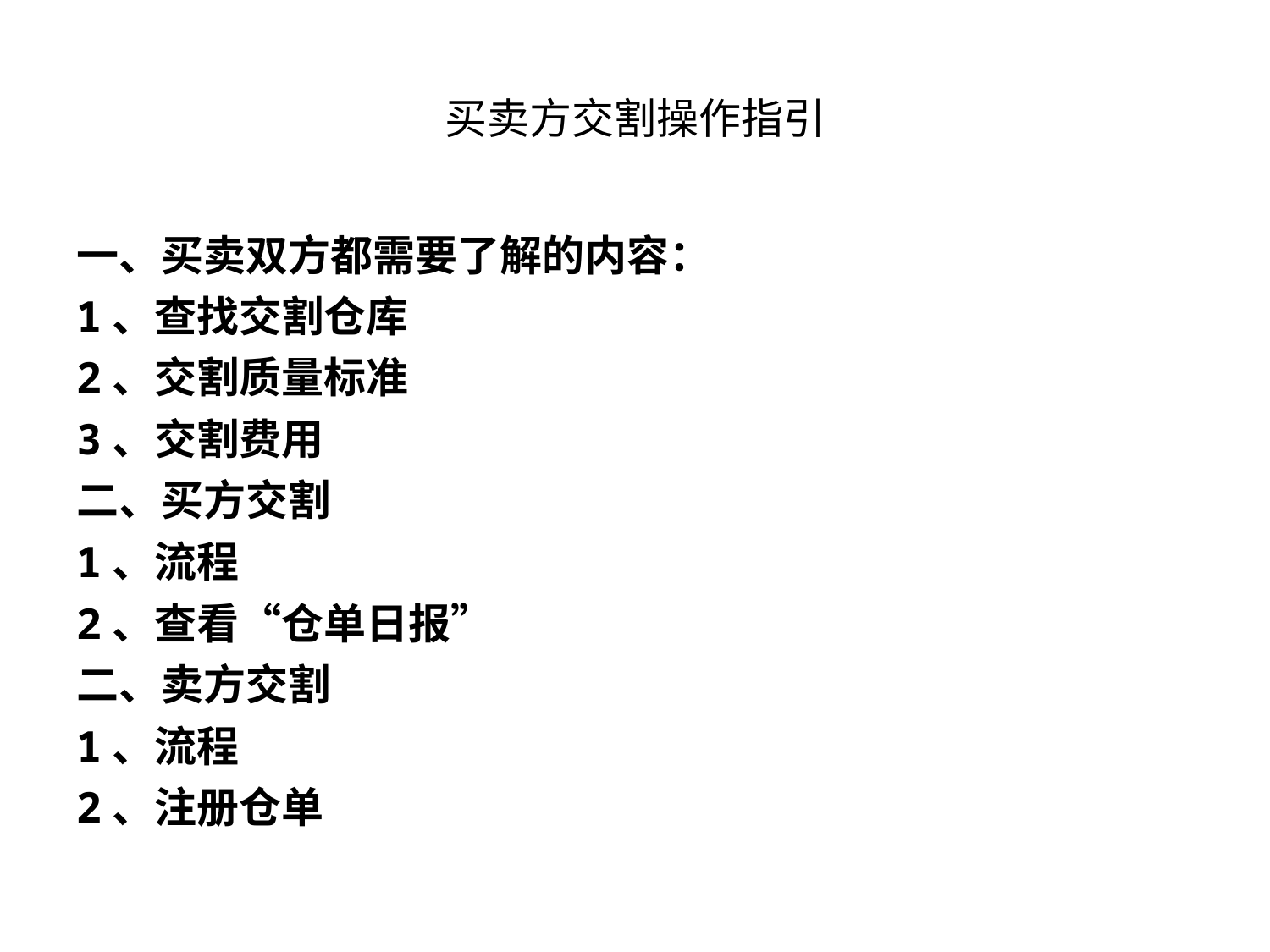

# 买卖方交割操作指引
一、买卖双方都需要了解的内容：
1、查找交割仓库
2、交割质量标准
3、交割费用
二、买方交割
1、流程
2、查看“仓单日报”
二、卖方交割
1、流程
2、注册仓单